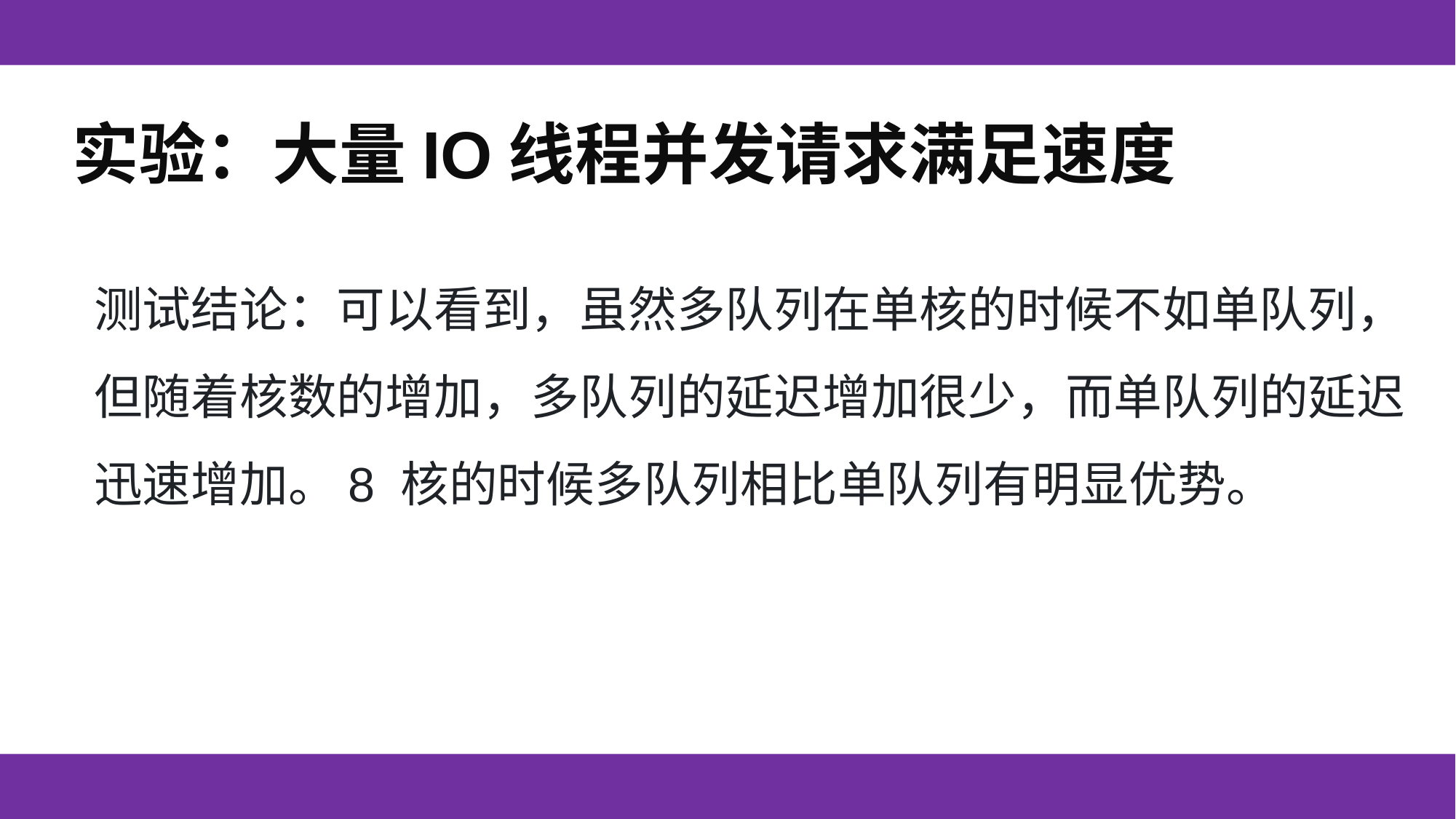

实验：大量IO线程并发请求满足速度
测试结论：可以看到，虽然多队列在单核的时候不如单队列，但随着核数的增加，多队列的延迟增加很少，而单队列的延迟迅速增加。8 核的时候多队列相比单队列有明显优势。